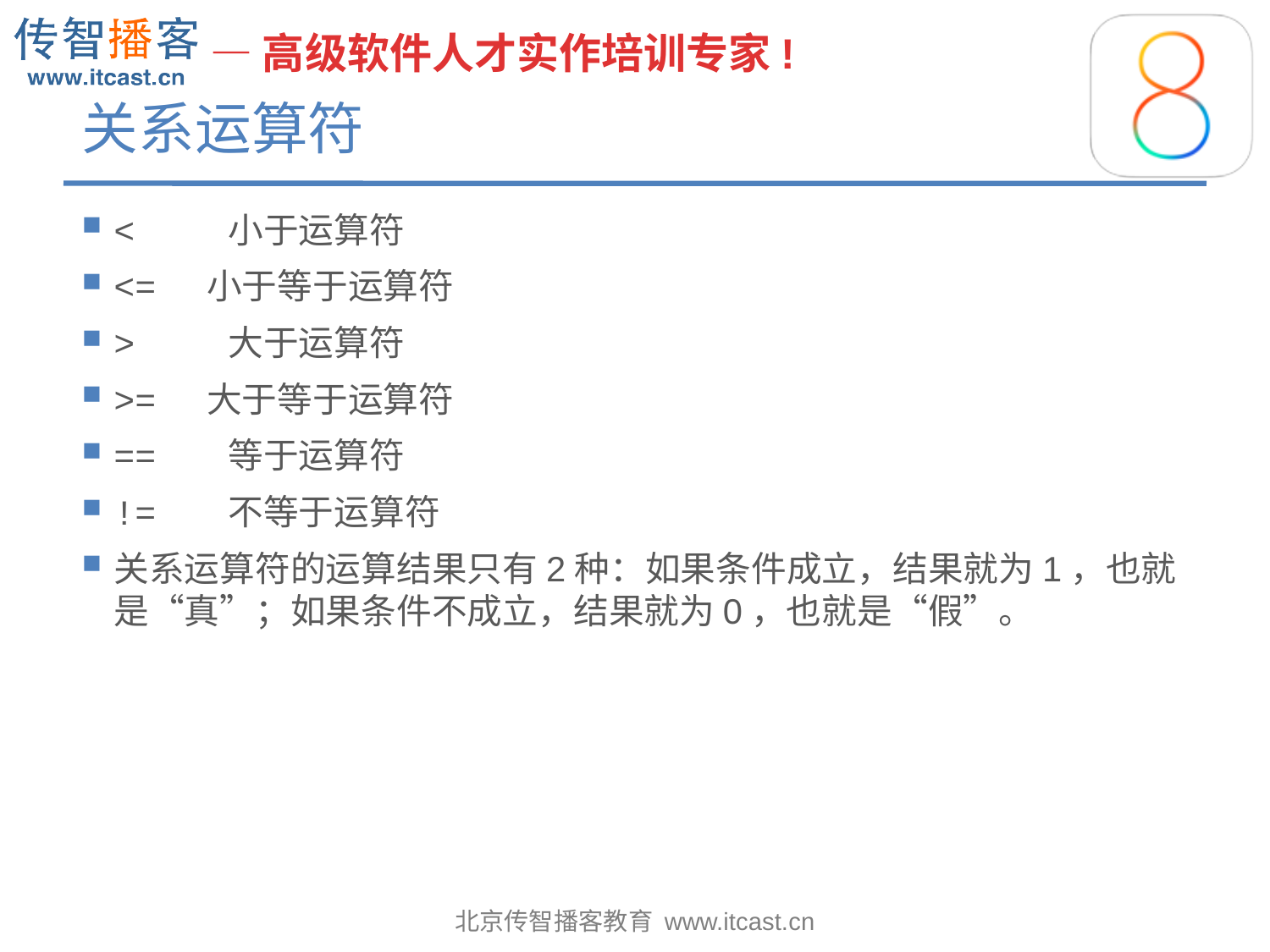

# 关系运算符
<    小于运算符
<=  小于等于运算符
>    大于运算符
>=  大于等于运算符
==   等于运算符
!=   不等于运算符
关系运算符的运算结果只有2种：如果条件成立，结果就为1，也就是“真”；如果条件不成立，结果就为0，也就是“假”。